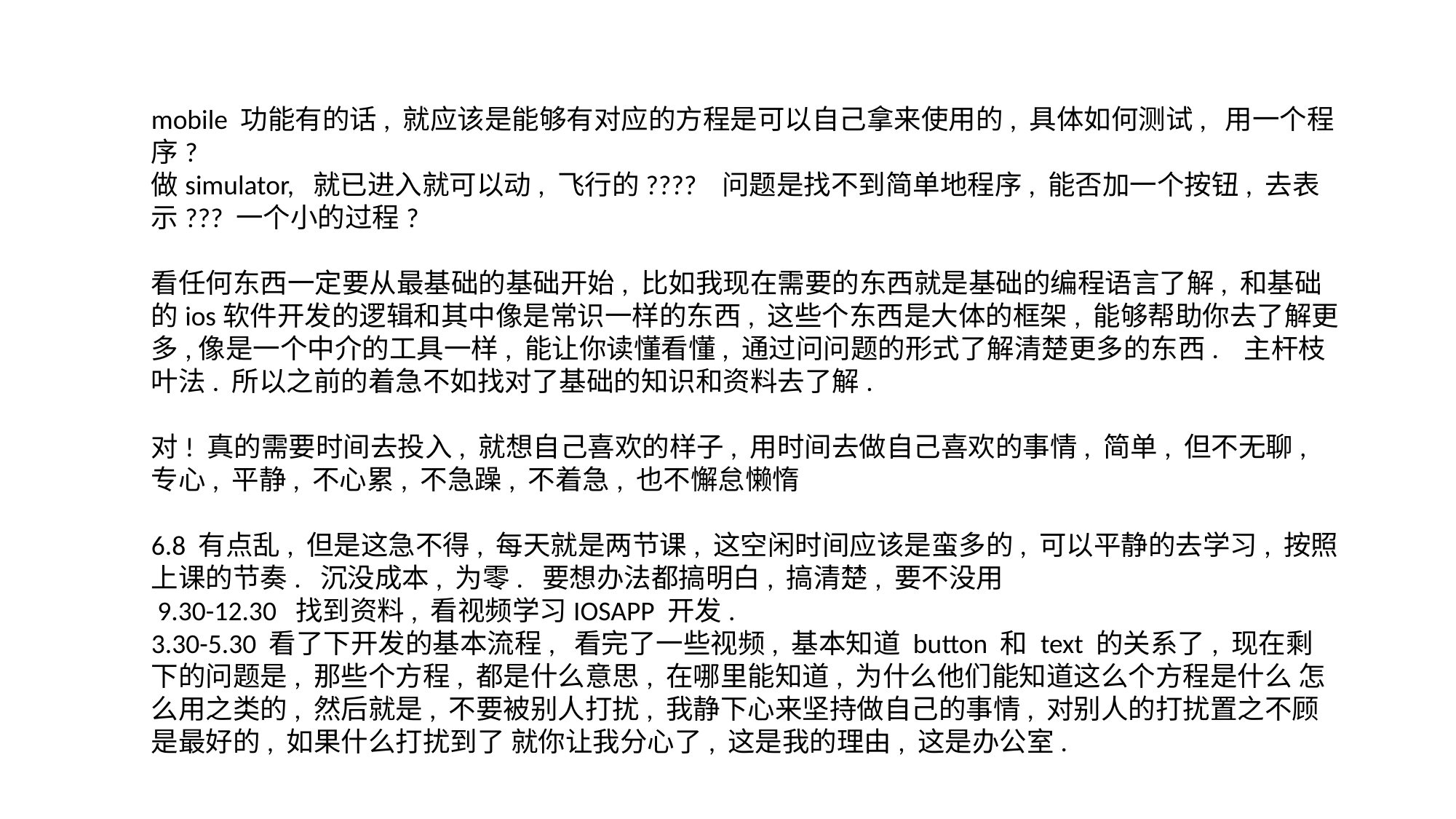

mobile 功能有的话, 就应该是能够有对应的方程是可以自己拿来使用的, 具体如何测试,  用一个程序?
做simulator,  就已进入就可以动, 飞行的????   问题是找不到简单地程序, 能否加一个按钮, 去表示??? 一个小的过程?

看任何东西一定要从最基础的基础开始, 比如我现在需要的东西就是基础的编程语言了解, 和基础的ios软件开发的逻辑和其中像是常识一样的东西, 这些个东西是大体的框架, 能够帮助你去了解更多,像是一个中介的工具一样, 能让你读懂看懂, 通过问问题的形式了解清楚更多的东西.   主杆枝叶法. 所以之前的着急不如找对了基础的知识和资料去了解.

对! 真的需要时间去投入, 就想自己喜欢的样子, 用时间去做自己喜欢的事情, 简单, 但不无聊, 专心, 平静, 不心累, 不急躁, 不着急, 也不懈怠懒惰

6.8 有点乱, 但是这急不得, 每天就是两节课, 这空闲时间应该是蛮多的, 可以平静的去学习, 按照上课的节奏.  沉没成本, 为零.  要想办法都搞明白, 搞清楚, 要不没用
 9.30-12.30  找到资料, 看视频学习IOSAPP 开发.
3.30-5.30 看了下开发的基本流程,  看完了一些视频, 基本知道 button 和 text 的关系了, 现在剩下的问题是, 那些个方程, 都是什么意思, 在哪里能知道, 为什么他们能知道这么个方程是什么 怎么用之类的, 然后就是, 不要被别人打扰, 我静下心来坚持做自己的事情, 对别人的打扰置之不顾是最好的, 如果什么打扰到了 就你让我分心了, 这是我的理由, 这是办公室.